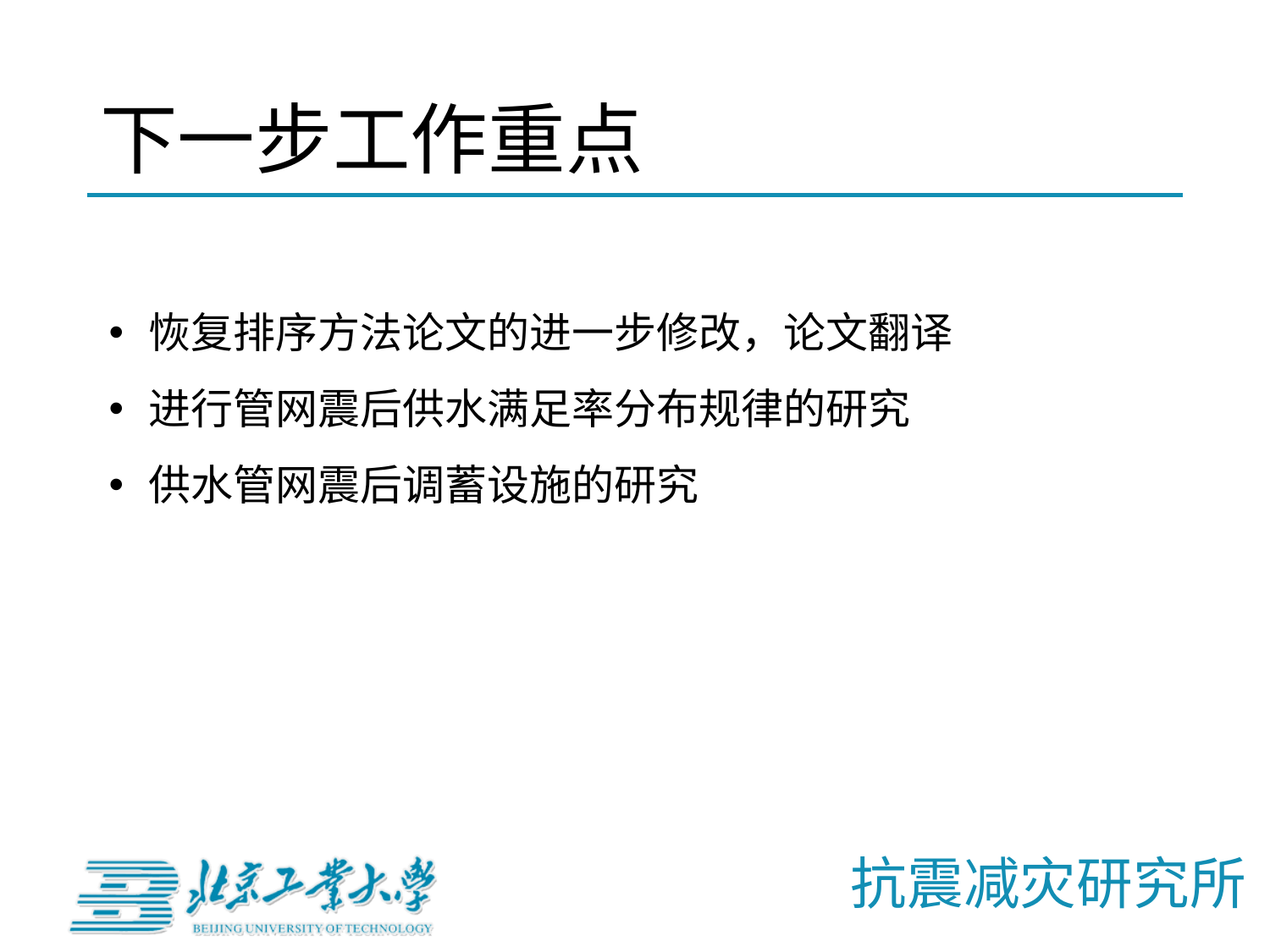

# 下一步工作重点
恢复排序方法论文的进一步修改，论文翻译
进行管网震后供水满足率分布规律的研究
供水管网震后调蓄设施的研究